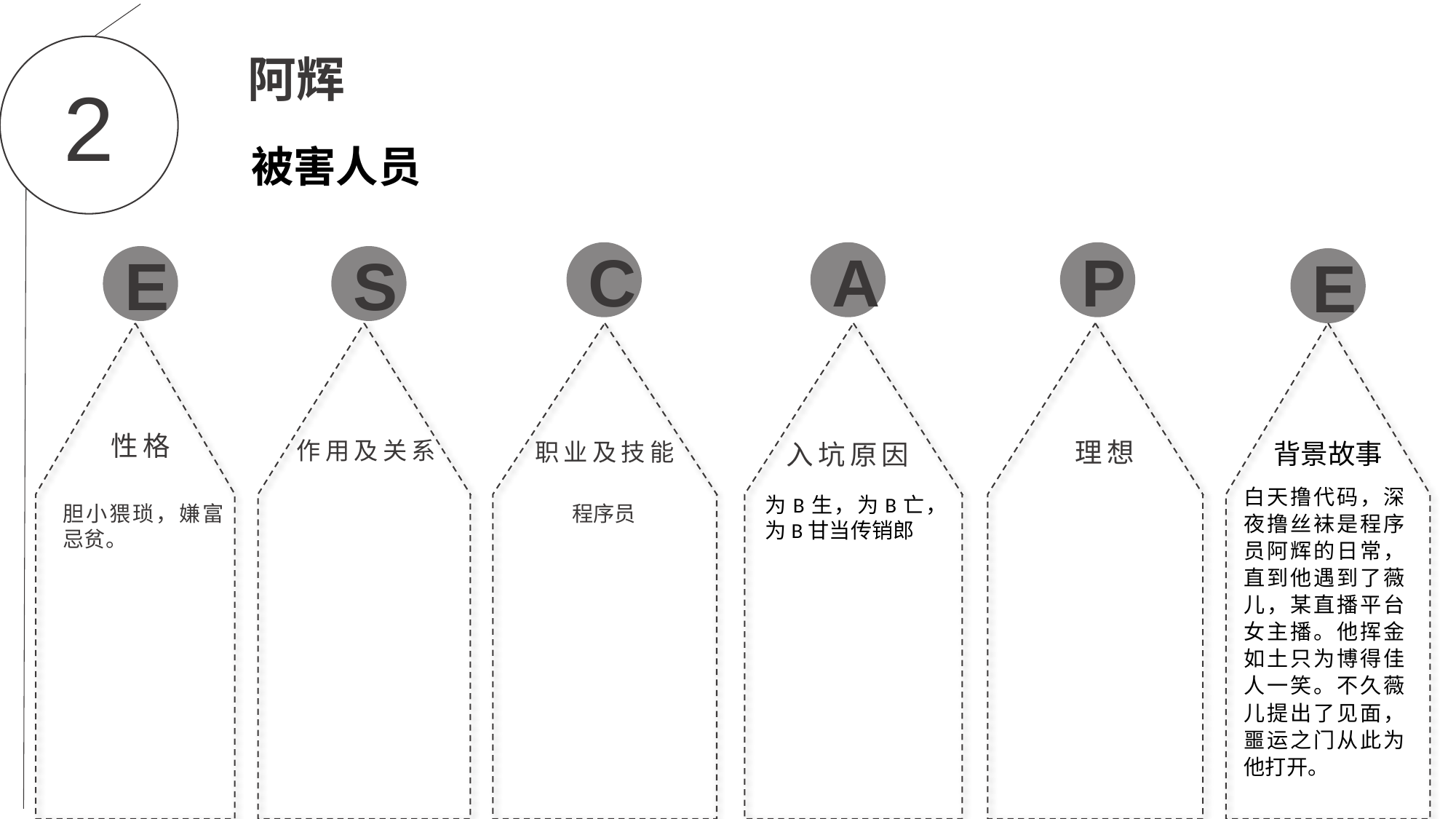

2
阿辉
被害人员
C
A
P
E
S
E

性格
作用及关系
理想
职业及技能
背景故事
入坑原因
白天撸代码，深夜撸丝袜是程序员阿辉的日常，直到他遇到了薇儿，某直播平台女主播。他挥金如土只为博得佳人一笑。不久薇儿提出了见面，噩运之门从此为他打开。
为B生，为B亡，为B甘当传销郎
程序员

胆小猥琐，嫌富忌贫。